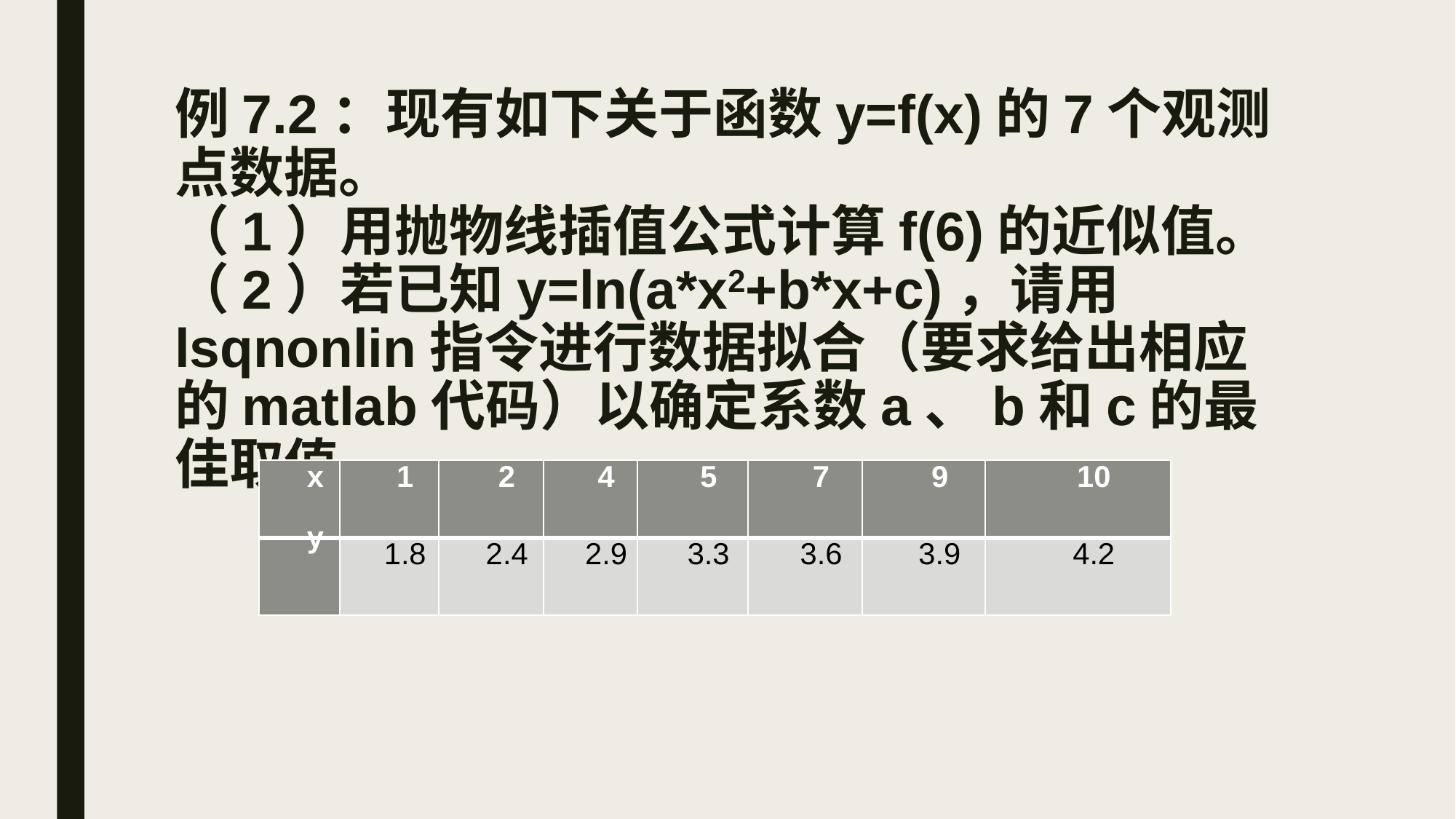

# 例7.2：现有如下关于函数y=f(x)的7个观测点数据。 （1）用抛物线插值公式计算f(6)的近似值。 （2）若已知y=ln(a*x2+b*x+c)，请用lsqnonlin指令进行数据拟合（要求给出相应的matlab代码）以确定系数a、b和c的最佳取值。
| x | 1 | 2 | 4 | 5 | 7 | 9 | 10 |
| --- | --- | --- | --- | --- | --- | --- | --- |
| y | 1.8 | 2.4 | 2.9 | 3.3 | 3.6 | 3.9 | 4.2 |